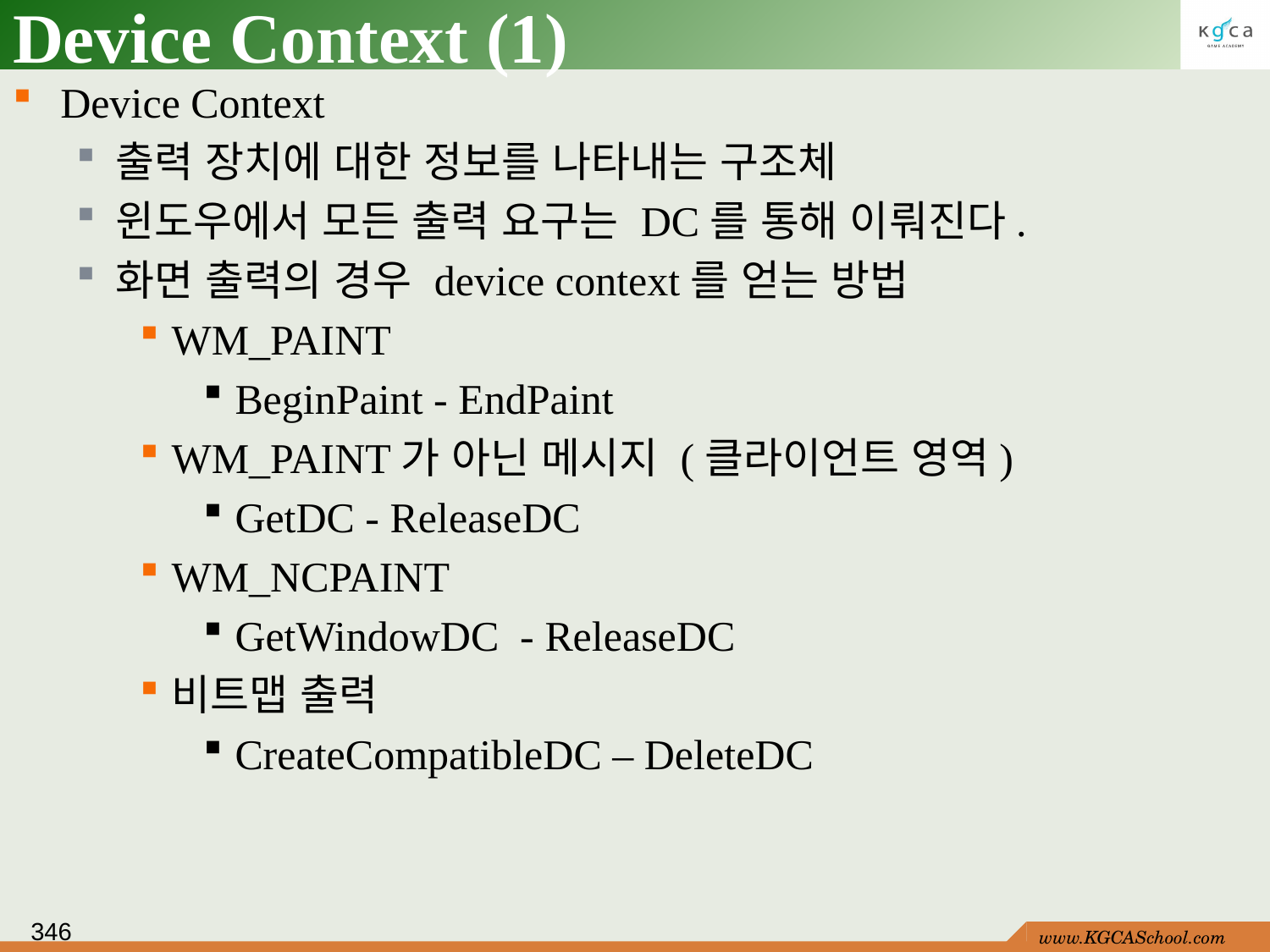

# Device Context (1)
Device Context
출력 장치에 대한 정보를 나타내는 구조체
윈도우에서 모든 출력 요구는 DC를 통해 이뤄진다.
화면 출력의 경우 device context를 얻는 방법
WM_PAINT
BeginPaint - EndPaint
WM_PAINT가 아닌 메시지 (클라이언트 영역)
GetDC - ReleaseDC
WM_NCPAINT
GetWindowDC  - ReleaseDC
비트맵 출력
CreateCompatibleDC – DeleteDC
346